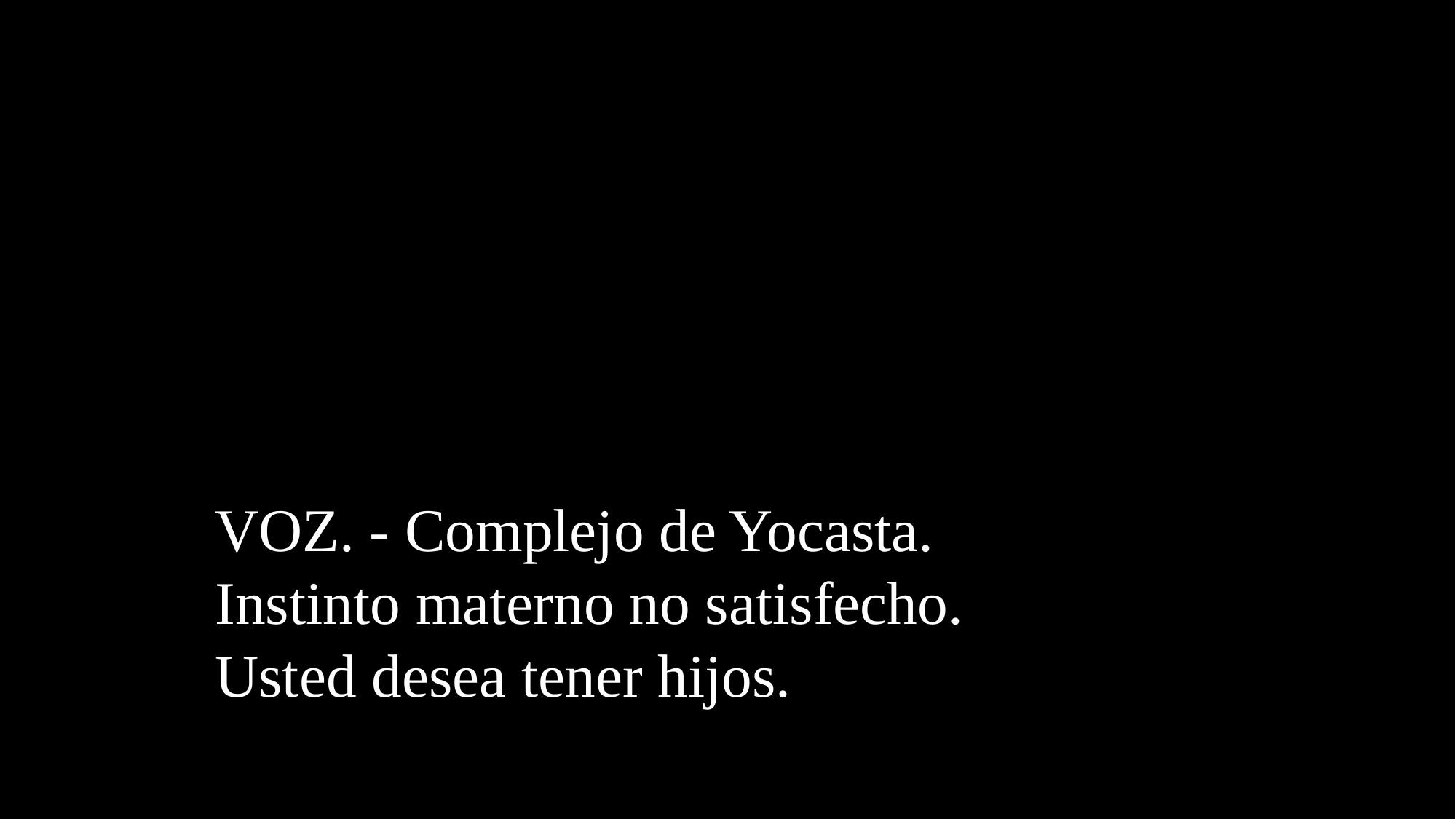

VOZ. - Complejo de Yocasta. Instinto materno no satisfecho. Usted desea tener hijos.

声: イオカステのコンプレックス、満足していない母性本能です あなたは子供が欲しいのです